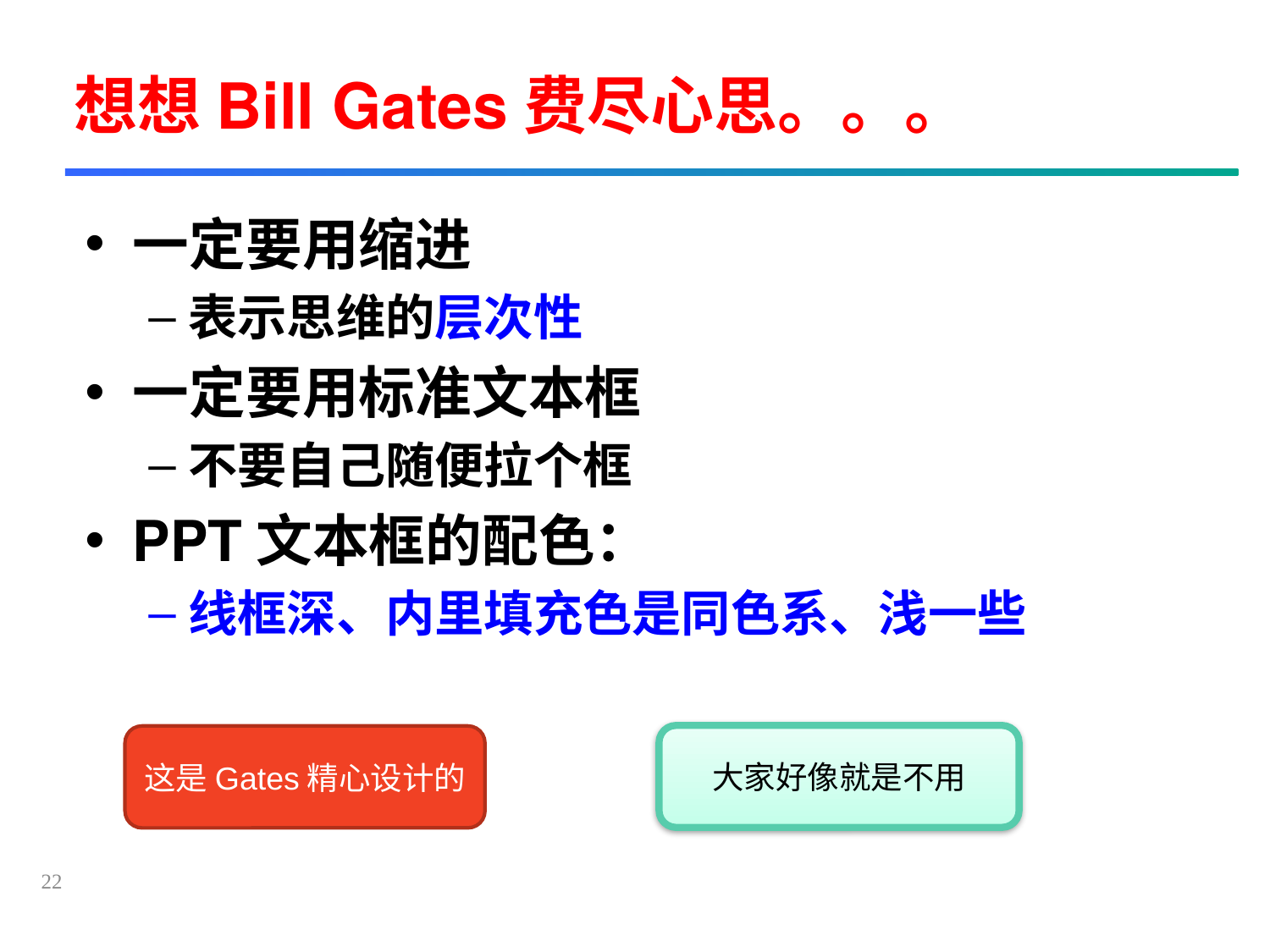

# 想想Bill Gates费尽心思。。。
一定要用缩进
表示思维的层次性
一定要用标准文本框
不要自己随便拉个框
PPT文本框的配色：
线框深、内里填充色是同色系、浅一些

红框+蓝字，写结论！

大家好像就是不用
这是Gates精心设计的
22